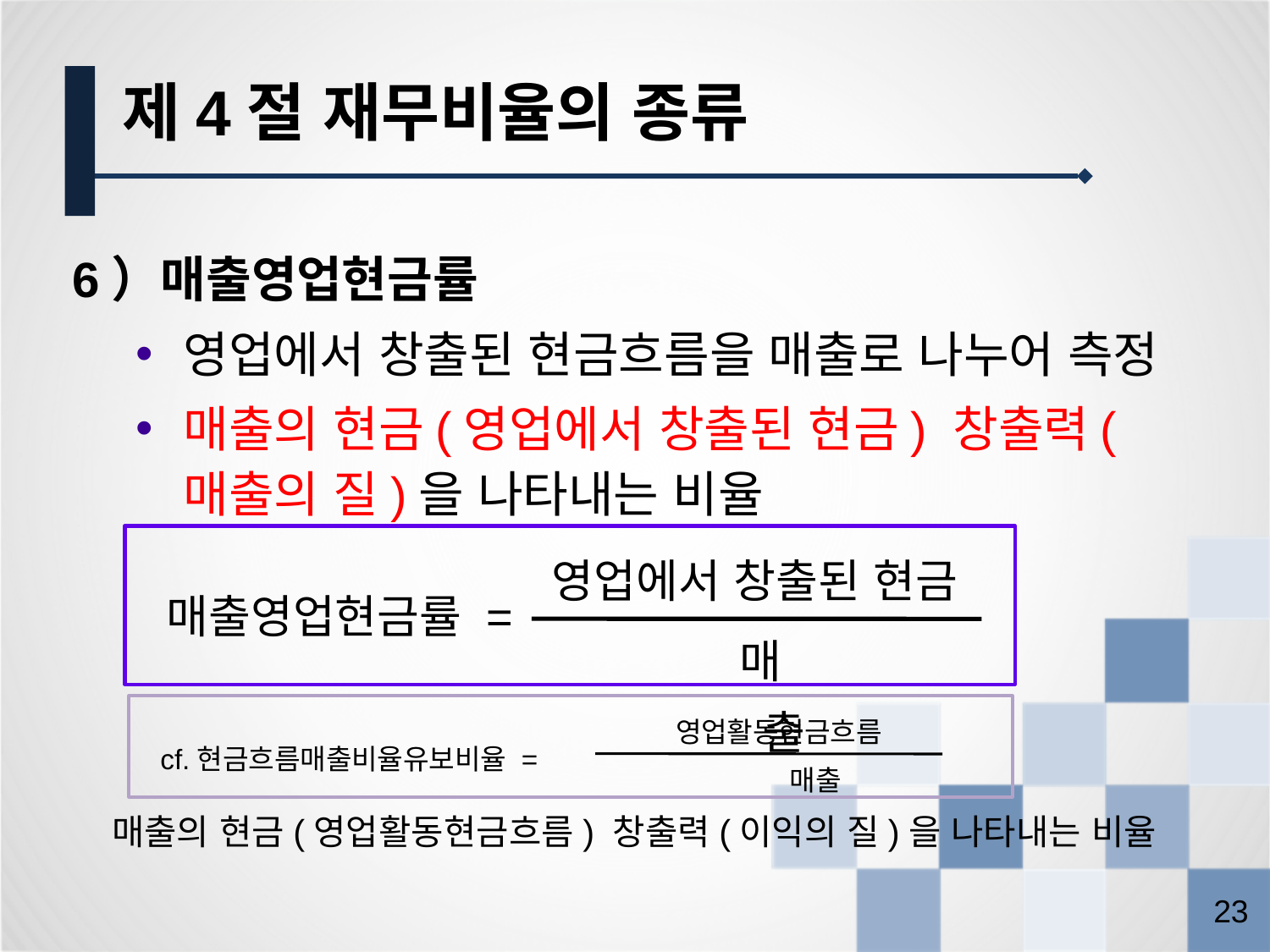

제4절 재무비율의 종류

6）매출영업현금률
영업에서 창출된 현금흐름을 매출로 나누어 측정
매출의 현금(영업에서 창출된 현금) 창출력(매출의 질)을 나타내는 비율

영업에서 창출된 현금
매출영업현금률 =
매출

영업활동현금흐름
cf.현금흐름매출비율유보비율 =
매출
매출의 현금(영업활동현금흐름) 창출력(이익의 질)을 나타내는 비율
23